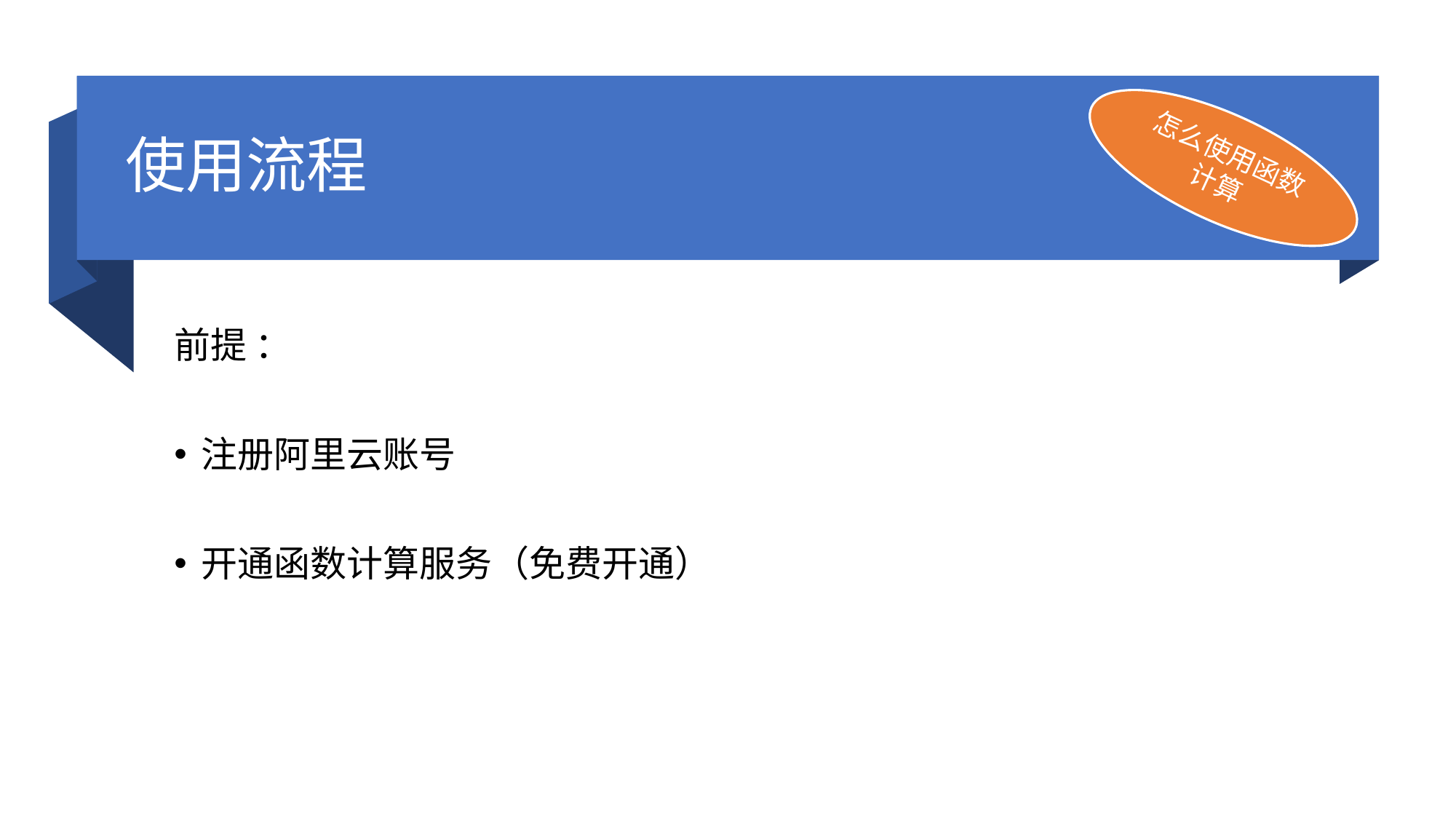

# 使用流程

怎么使用函数计算

前提 ：

注册阿里云账号

开通函数计算服务（免费开通）